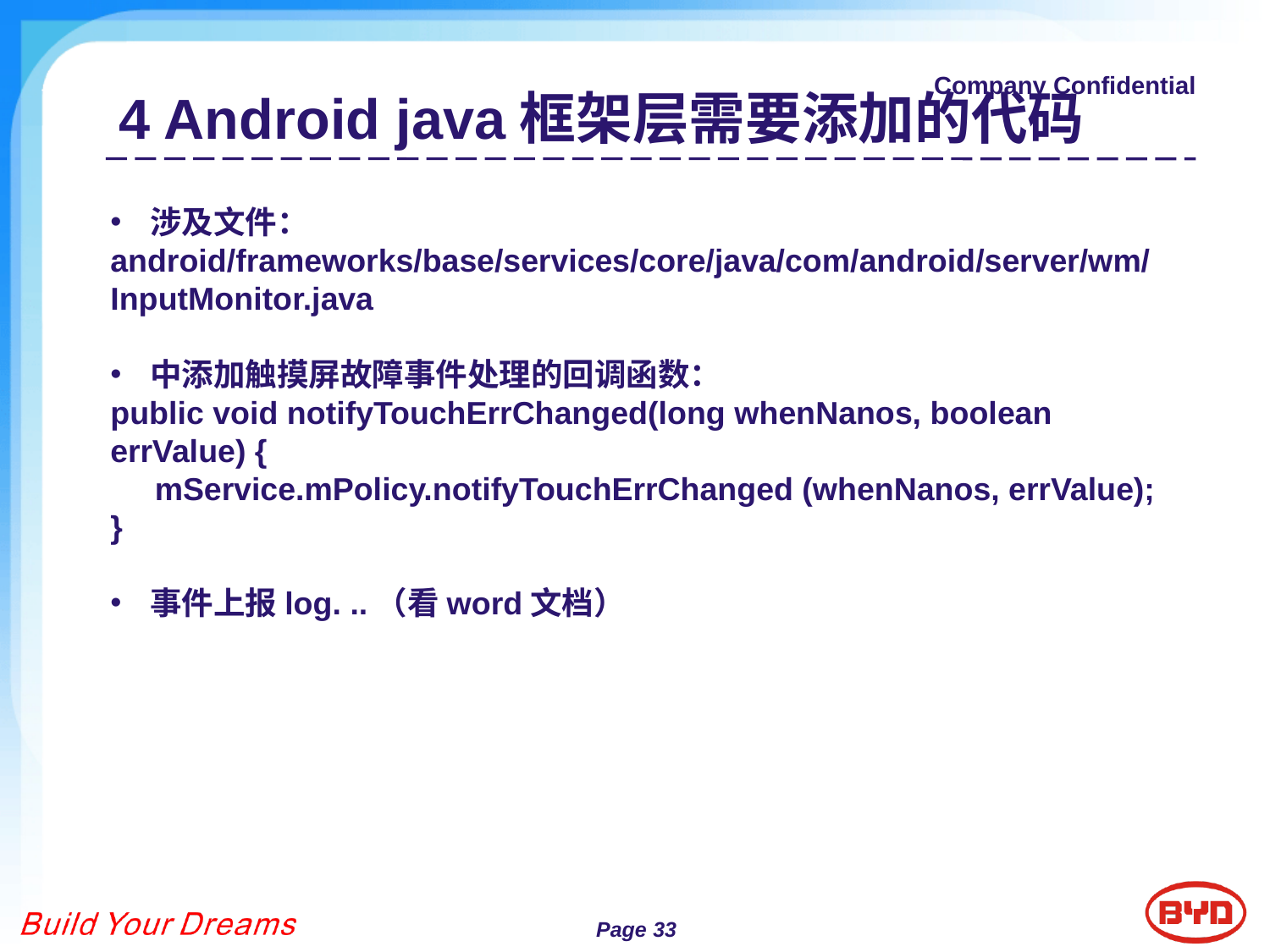

4 Android java框架层需要添加的代码A
涉及文件：
android/frameworks/base/services/core/java/com/android/server/wm/InputMonitor.java

中添加触摸屏故障事件处理的回调函数：
public void notifyTouchErrChanged(long whenNanos, boolean errValue) {
     mService.mPolicy.notifyTouchErrChanged (whenNanos, errValue);
}

事件上报log. ..（看word文档）